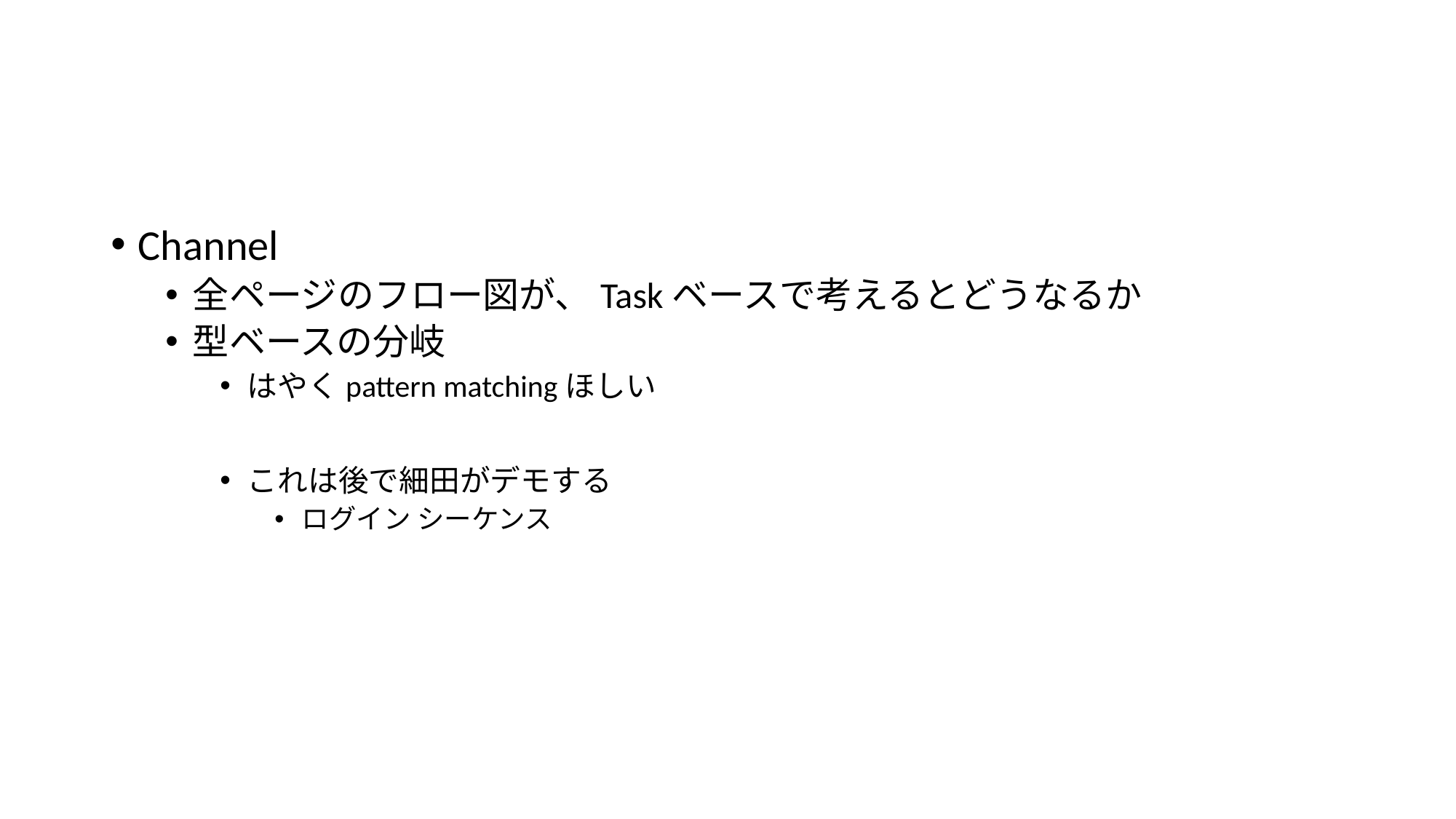

#
Channel
全ページのフロー図が、Taskベースで考えるとどうなるか
型ベースの分岐
はやくpattern matchingほしい

これは後で細田がデモする
ログイン シーケンス